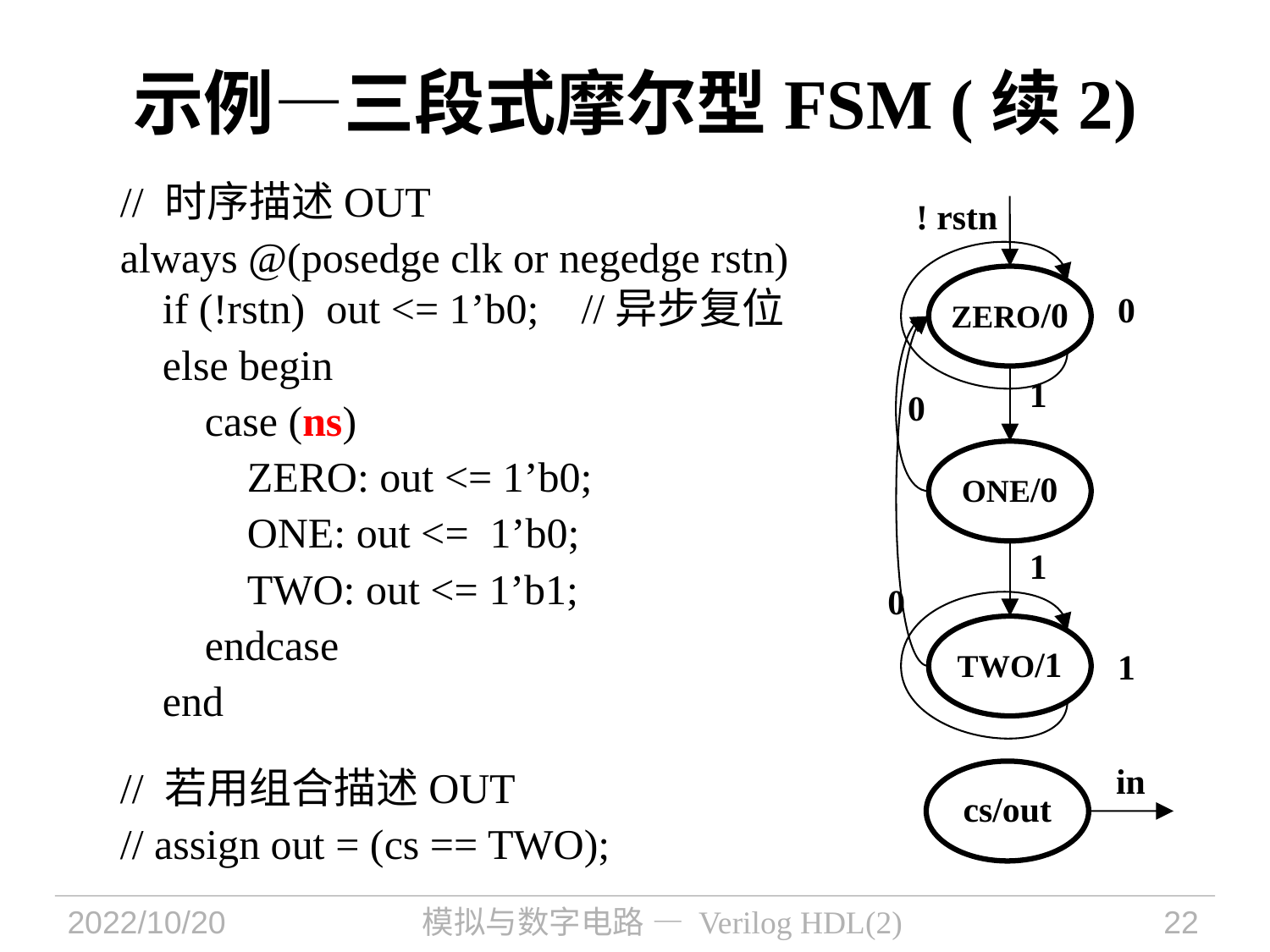

示例—三段式摩尔型FSM (续2)
// 时序描述OUT
always @(posedge clk or negedge rstn)
    if (!rstn)  out <= 1’b0;    //异步复位
    else begin
        case (ns)
            ZERO: out <= 1’b0;
            ONE: out <=  1’b0;
            TWO: out <= 1’b1;
        endcase
    end

// 若用组合描述OUT
// assign out = (cs == TWO);

! rstn
ZERO/0
0
1
0
ONE/0
1
0
TWO/1
1
in
cs/out

2022/10/20
模拟与数字电路 — Verilog HDL(2)
22